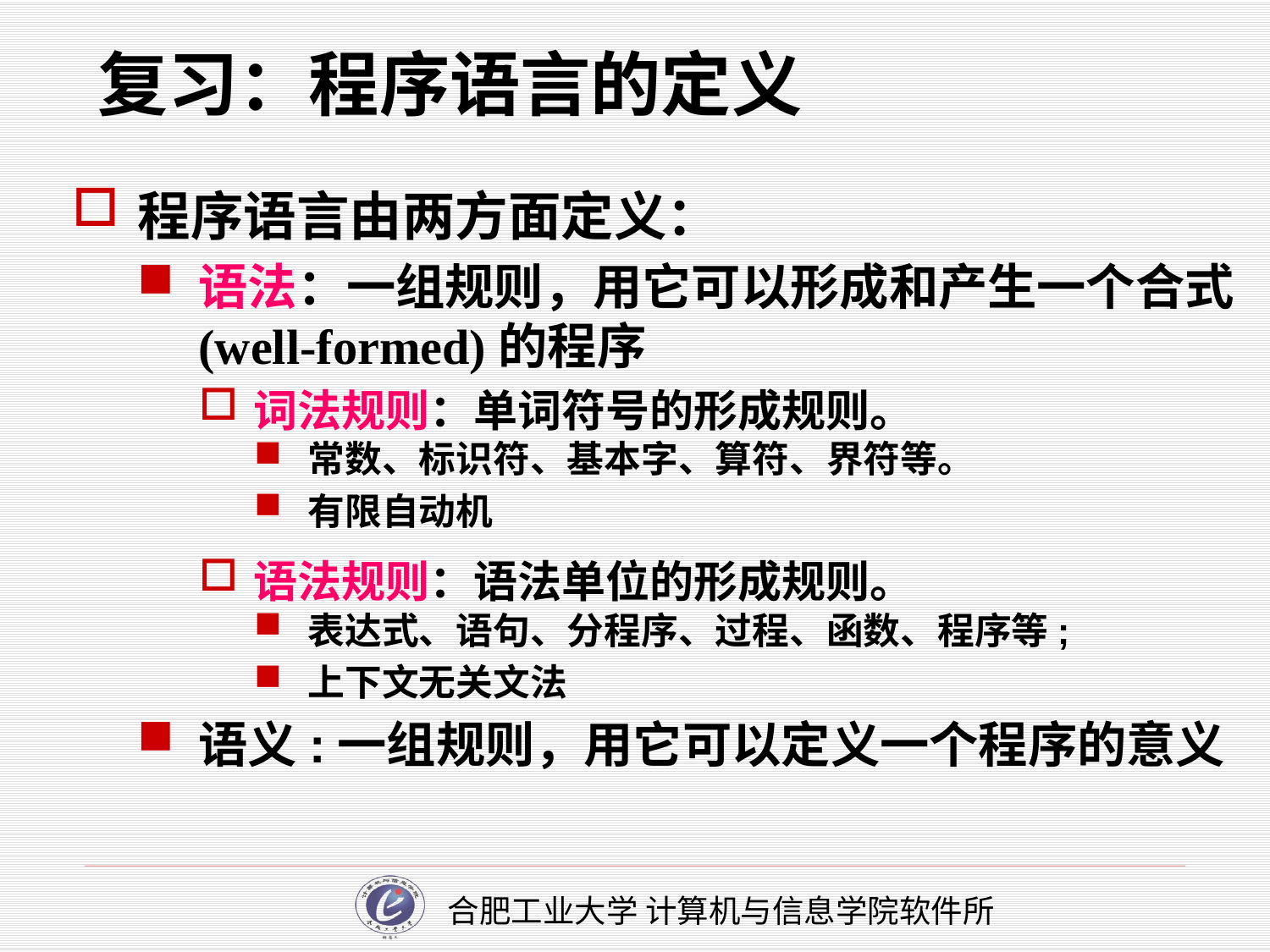

# 复习：程序语言的定义
程序语言由两方面定义：
语法：一组规则，用它可以形成和产生一个合式(well-formed)的程序
词法规则：单词符号的形成规则。
常数、标识符、基本字、算符、界符等。
有限自动机
语法规则：语法单位的形成规则。
表达式、语句、分程序、过程、函数、程序等;
上下文无关文法
语义:一组规则，用它可以定义一个程序的意义
42